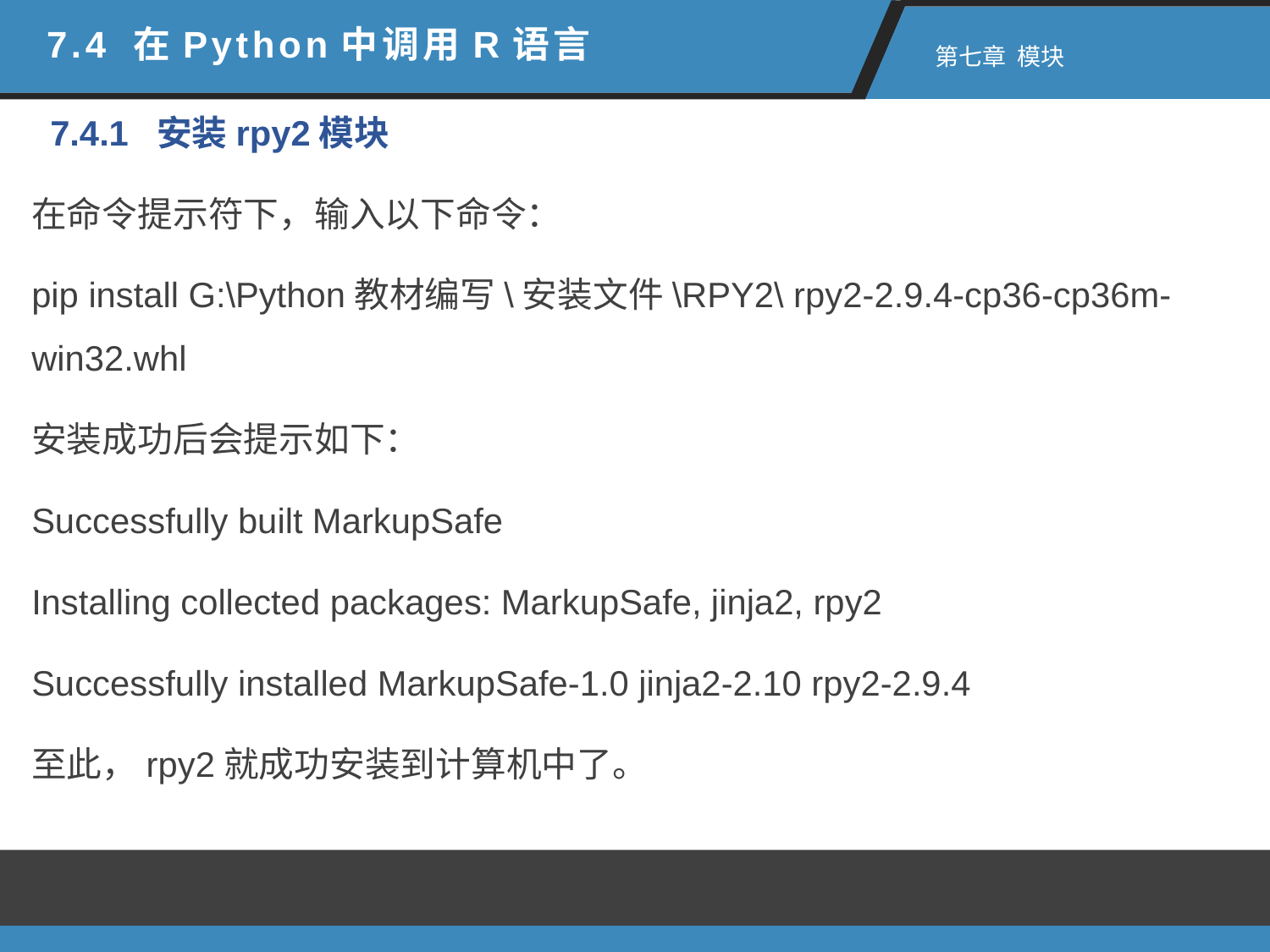

7.4 在Python中调用R语言
  第七章  模块
7.4.1  安装rpy2模块
在命令提示符下，输入以下命令：
pip install G:\Python教材编写\安装文件\RPY2\ rpy2-2.9.4-cp36-cp36m-win32.whl
安装成功后会提示如下：
Successfully built MarkupSafe
Installing collected packages: MarkupSafe, jinja2, rpy2
Successfully installed MarkupSafe-1.0 jinja2-2.10 rpy2-2.9.4
至此，rpy2就成功安装到计算机中了。